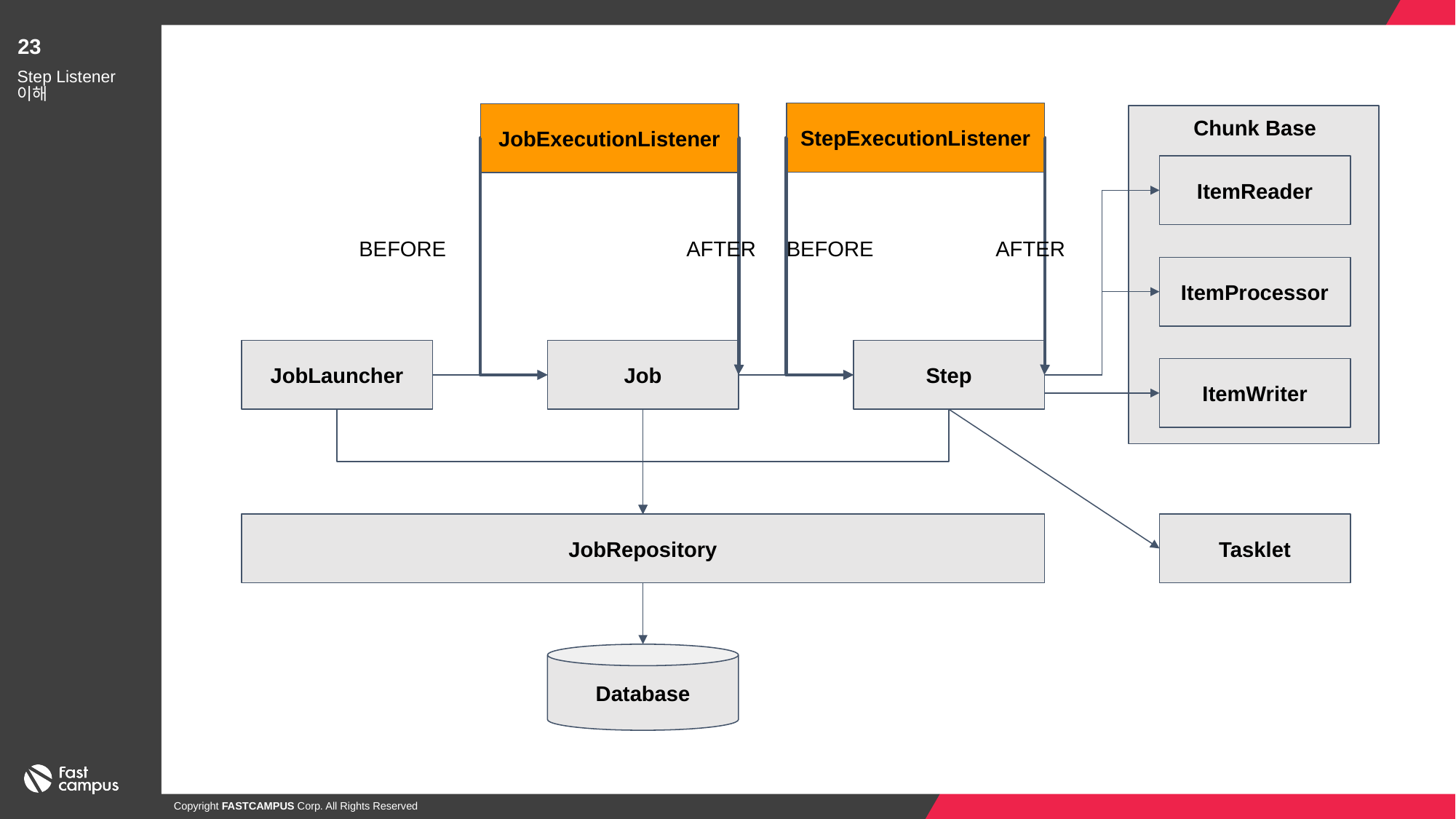

23
Step Listener
이해
StepExecutionListener
JobExecutionListener
Chunk Base

ItemReader
BEFORE
AFTER
BEFORE
AFTER
ItemProcessor
JobLauncher
Job
Step
ItemWriter
JobRepository
Tasklet
Database